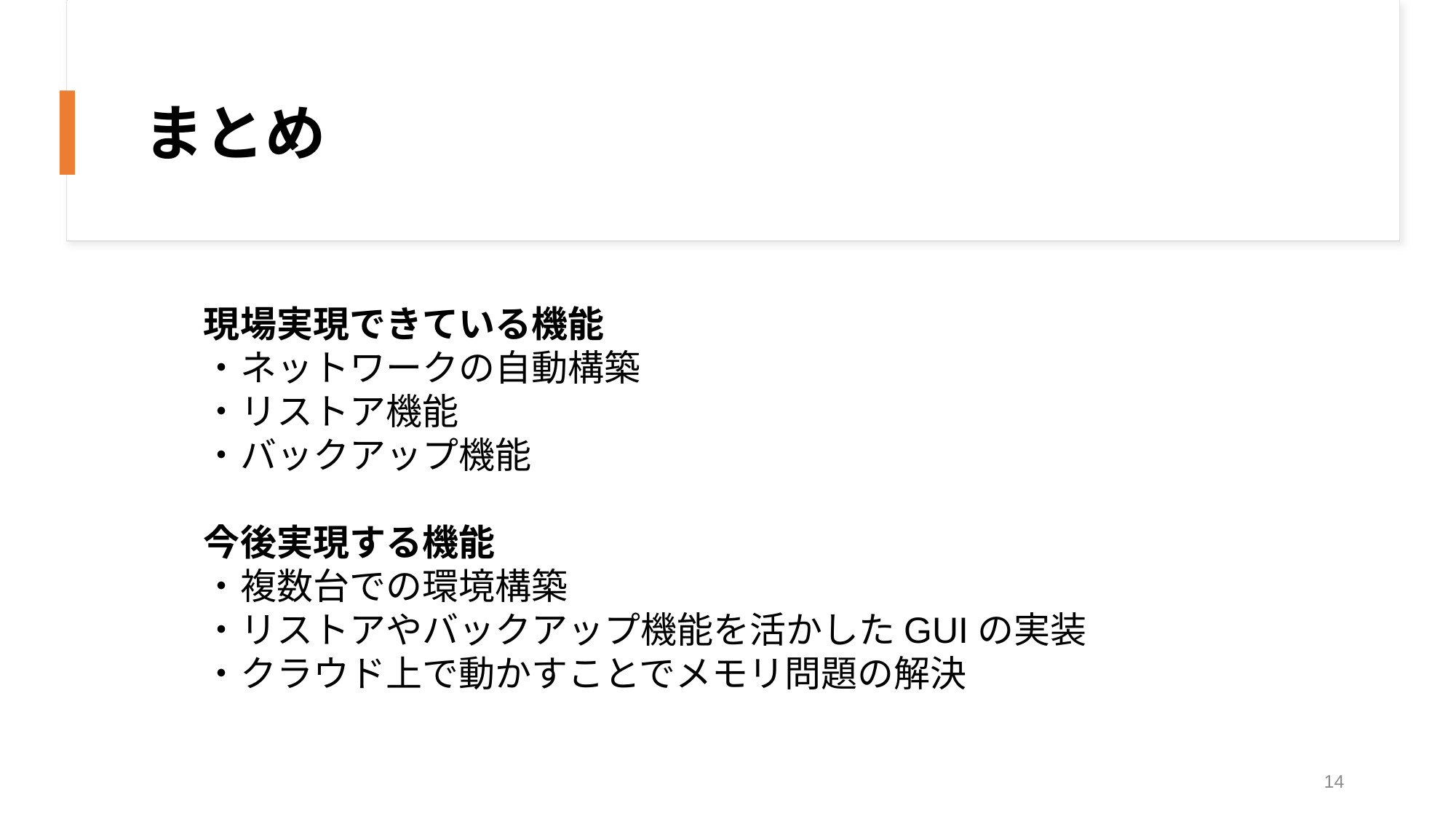

# まとめ

現場実現できている機能
・ネットワークの自動構築
・リストア機能
・バックアップ機能

今後実現する機能
・複数台での環境構築
・リストアやバックアップ機能を活かしたGUIの実装
・クラウド上で動かすことでメモリ問題の解決
14